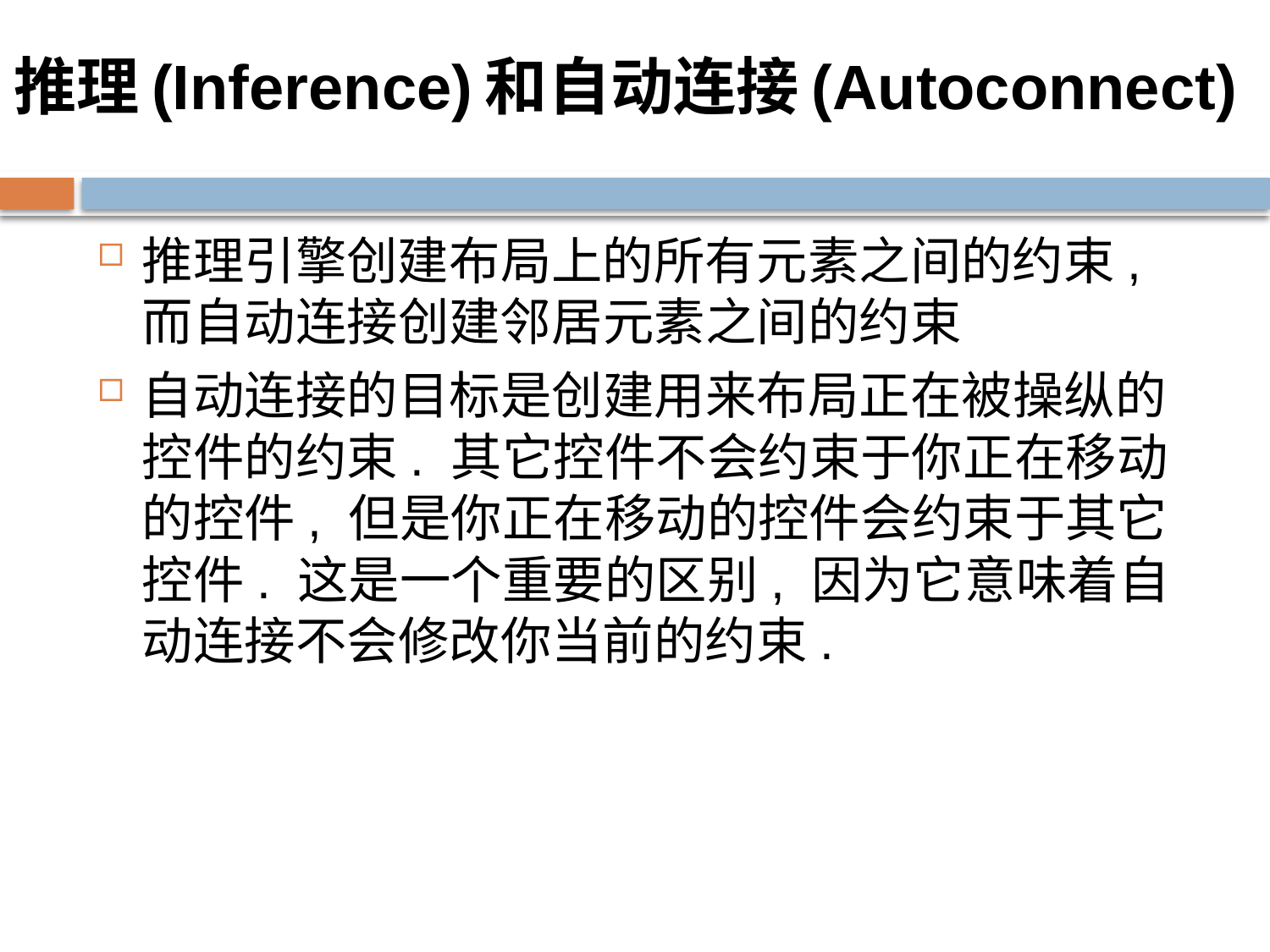

# 推理(Inference)和自动连接(Autoconnect)
推理引擎创建布局上的所有元素之间的约束, 而自动连接创建邻居元素之间的约束
自动连接的目标是创建用来布局正在被操纵的控件的约束. 其它控件不会约束于你正在移动的控件, 但是你正在移动的控件会约束于其它控件. 这是一个重要的区别, 因为它意味着自动连接不会修改你当前的约束.